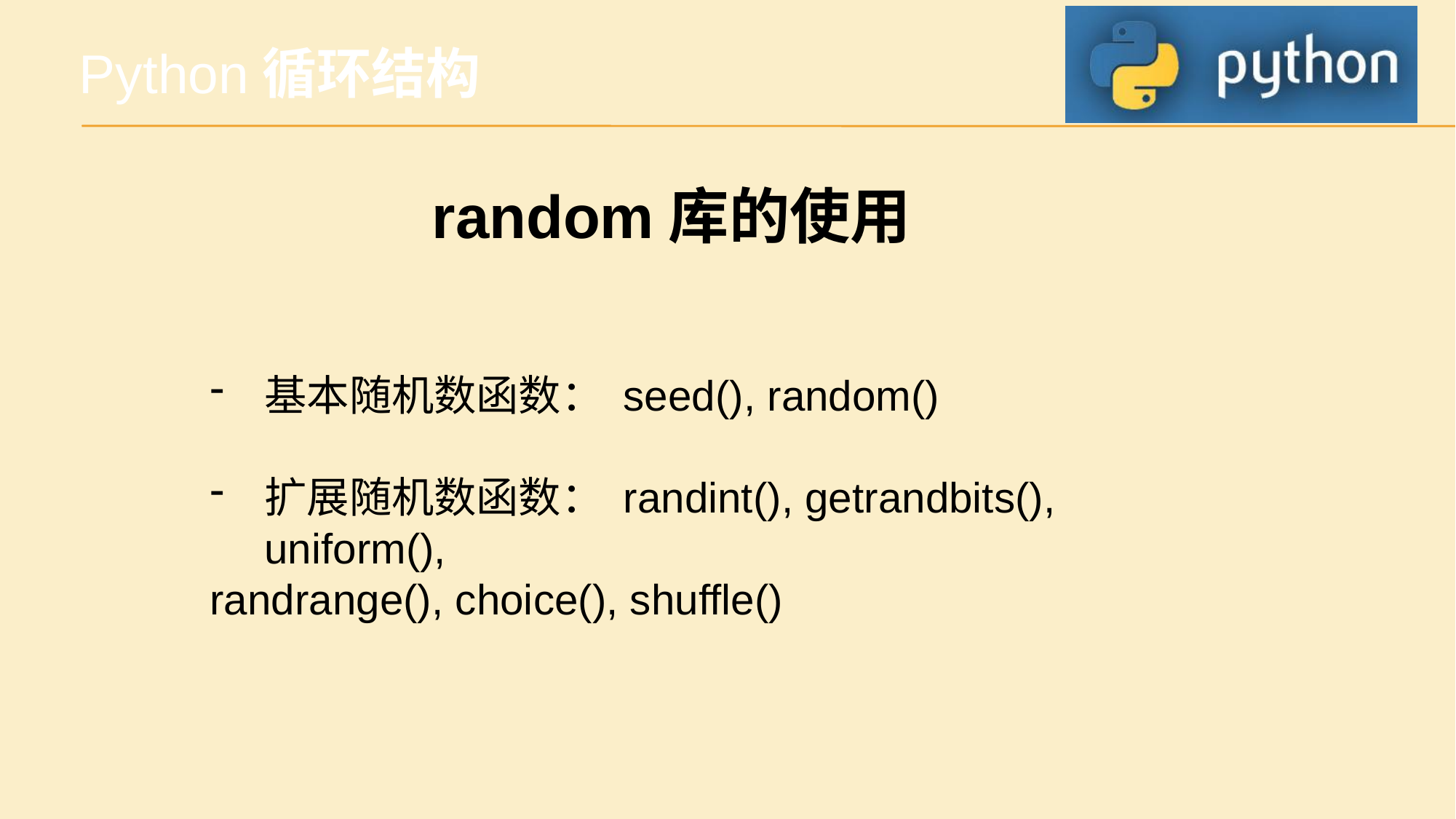

Python循环结构
random库的使用
基本随机数函数： seed(), random()

扩展随机数函数： randint(), getrandbits(), uniform(),
randrange(), choice(), shuffle()